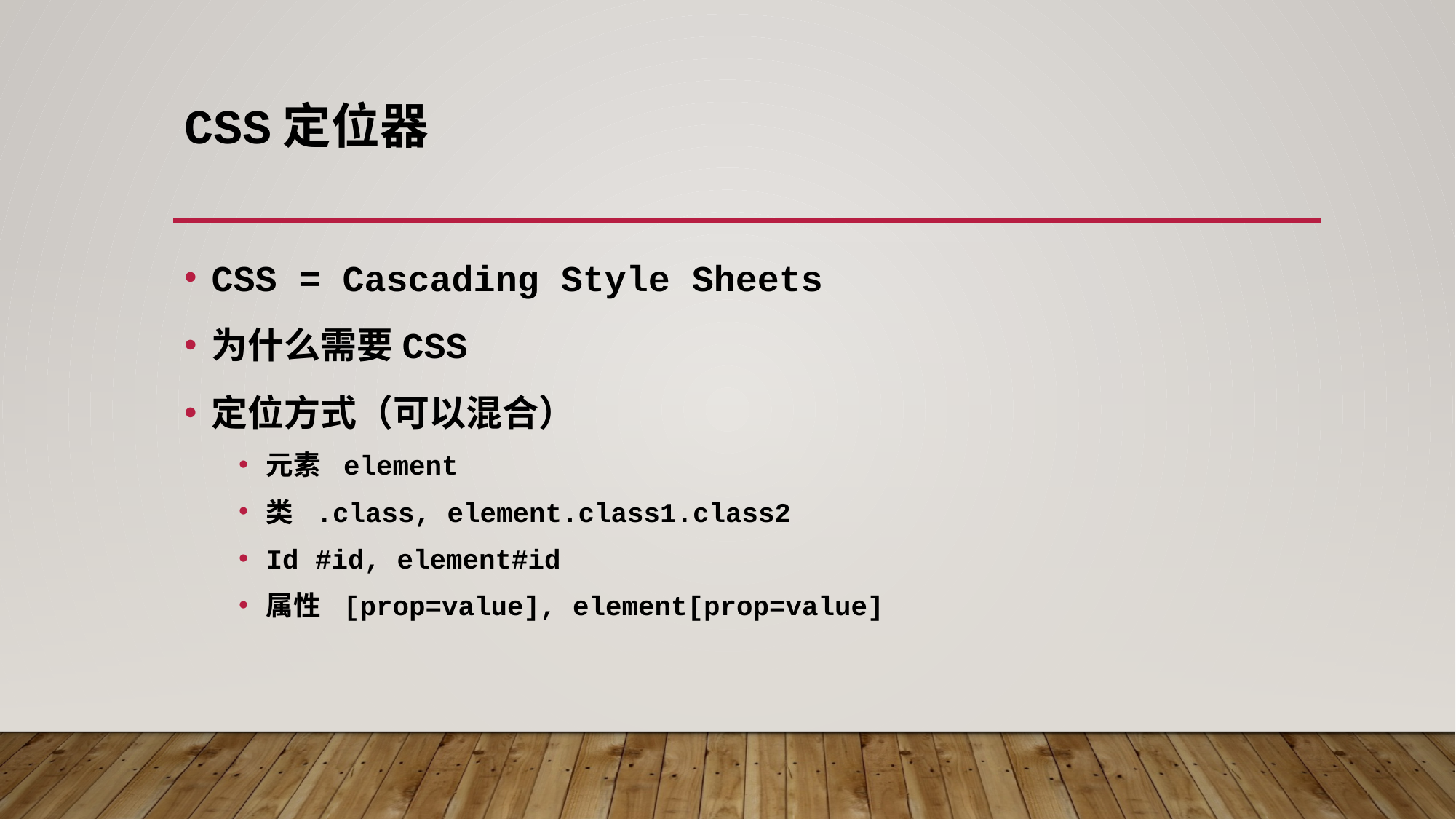

# CSS定位器
CSS = Cascading Style Sheets
为什么需要CSS
定位方式（可以混合）
元素 element
类 .class, element.class1.class2
Id #id, element#id
属性 [prop=value], element[prop=value]